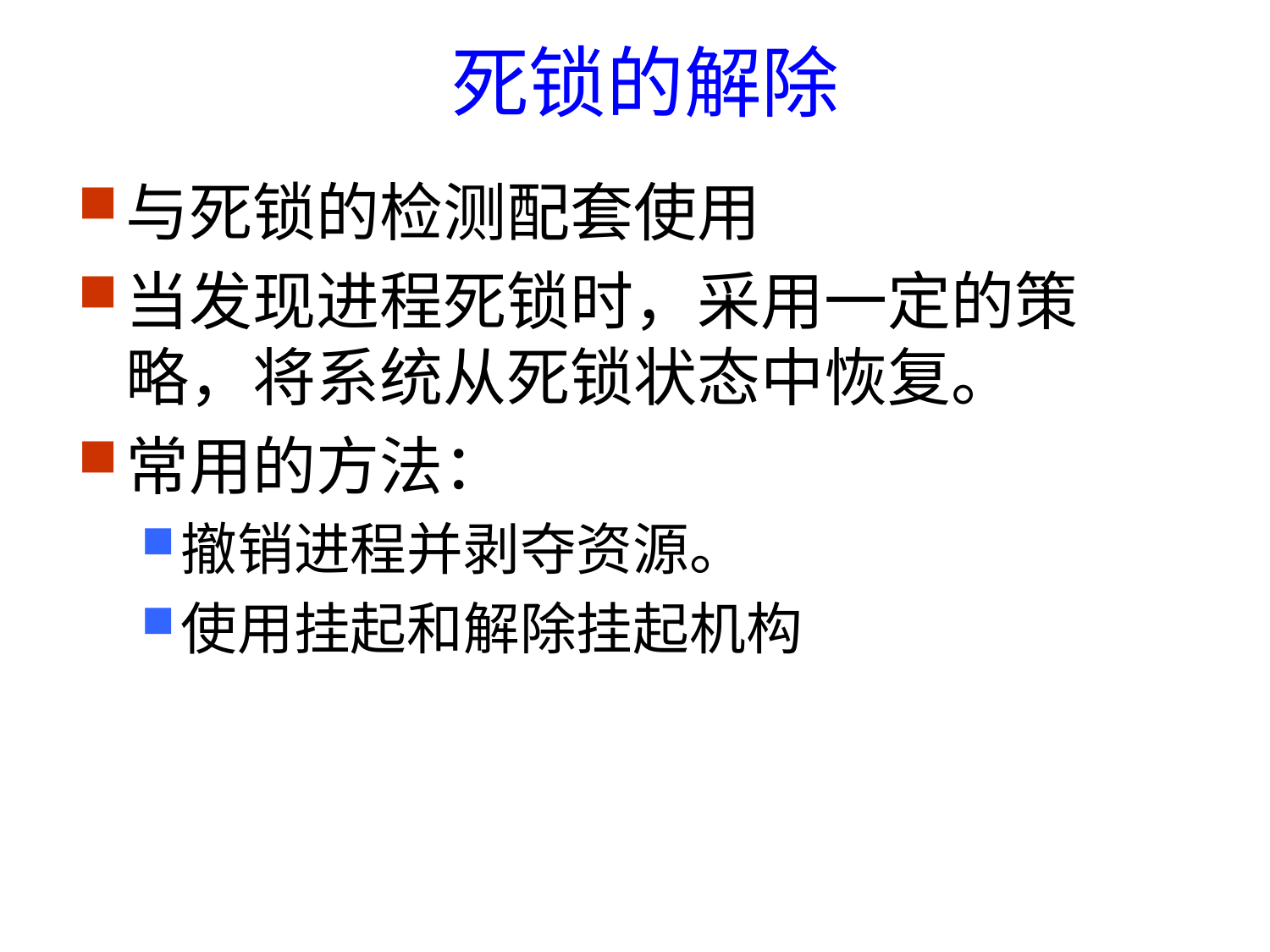

死锁的解除
与死锁的检测配套使用
当发现进程死锁时，采用一定的策略，将系统从死锁状态中恢复。
常用的方法：
撤销进程并剥夺资源。
使用挂起和解除挂起机构